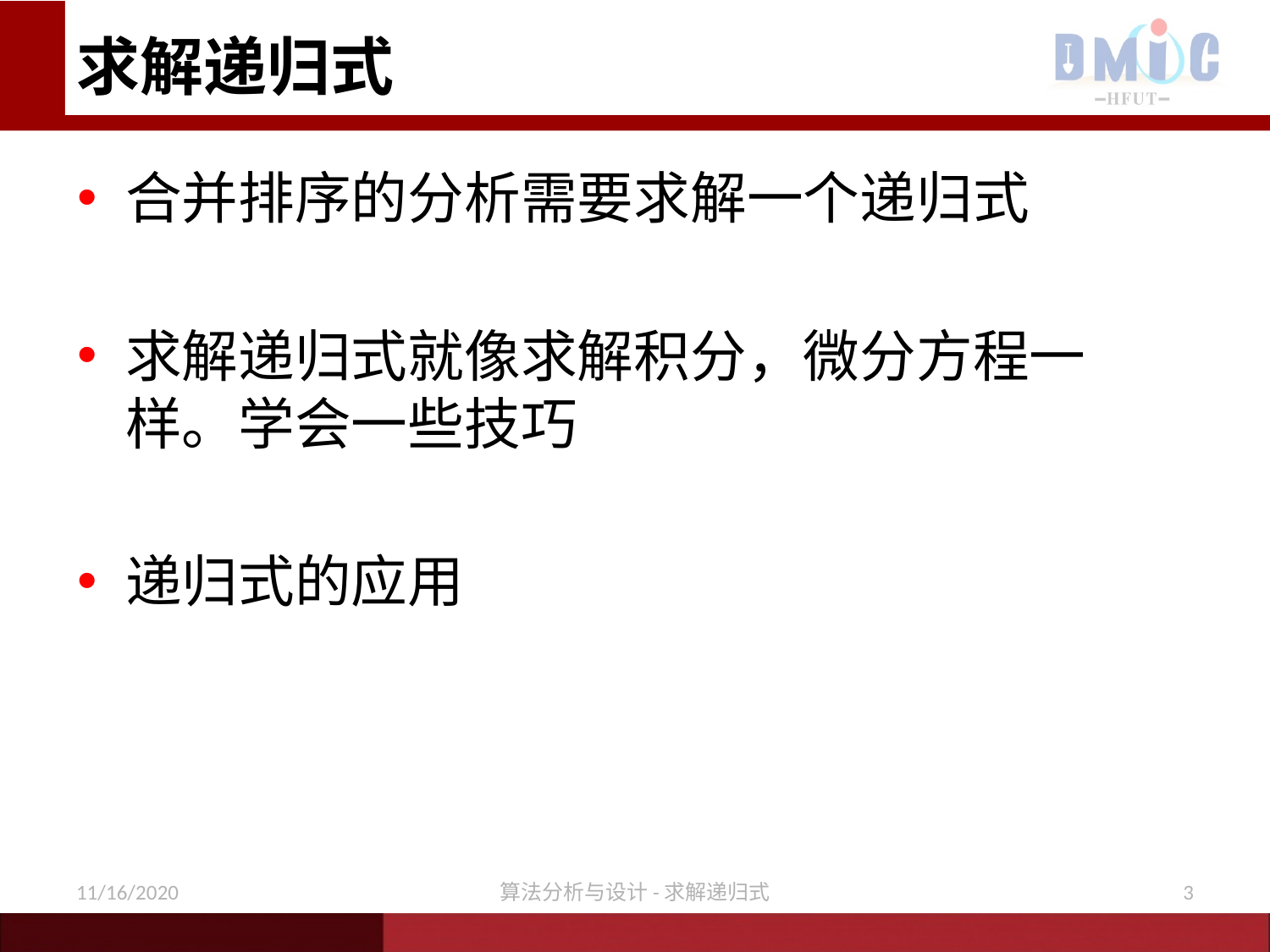

# 求解递归式
合并排序的分析需要求解一个递归式

求解递归式就像求解积分，微分方程一样。学会一些技巧

递归式的应用

11/16/2020
算法分析与设计-求解递归式
3